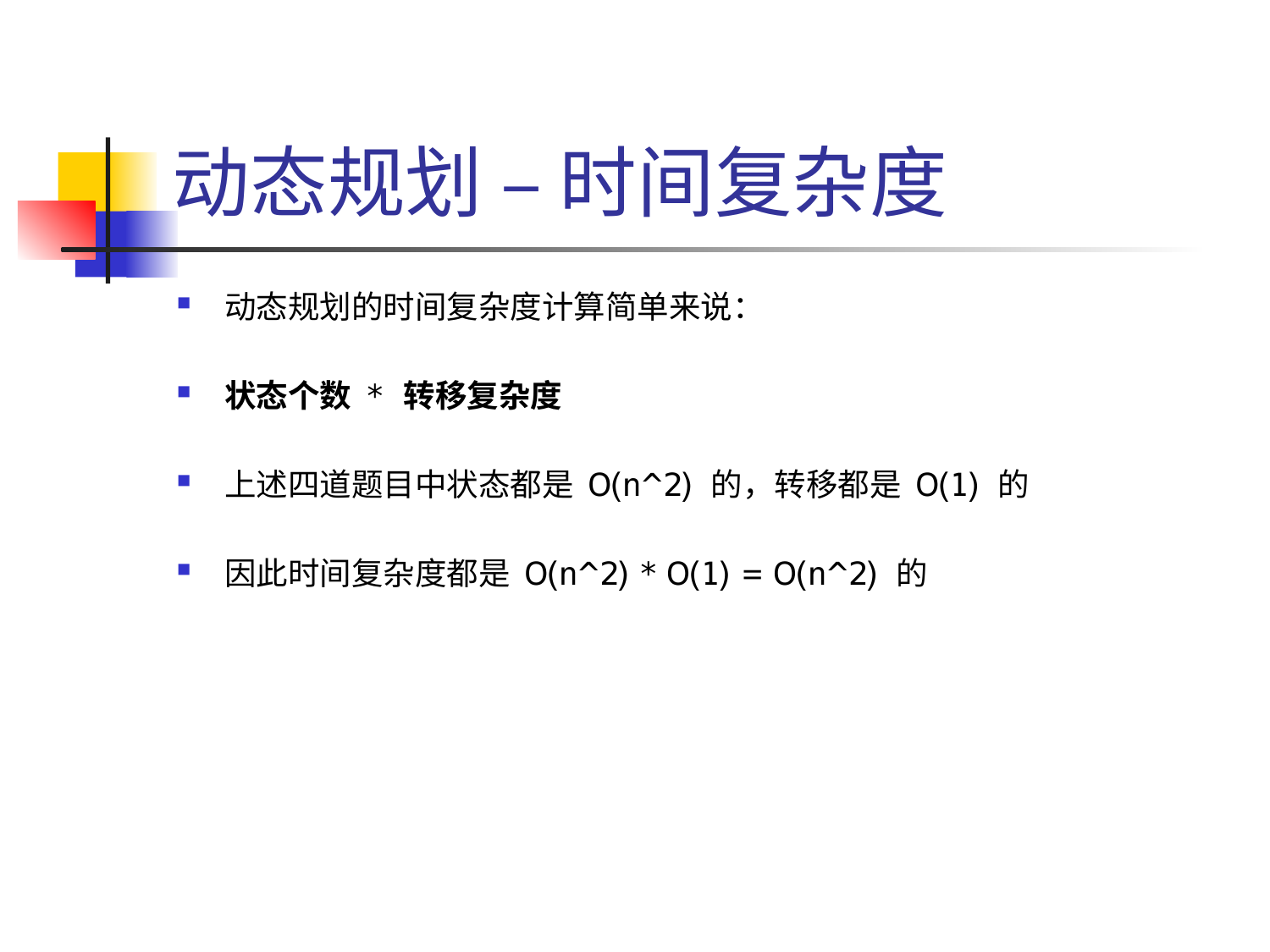

# 动态规划 – 时间复杂度
动态规划的时间复杂度计算简单来说：

状态个数 * 转移复杂度

上述四道题目中状态都是 O(n^2) 的，转移都是 O(1) 的

因此时间复杂度都是 O(n^2) * O(1) = O(n^2) 的